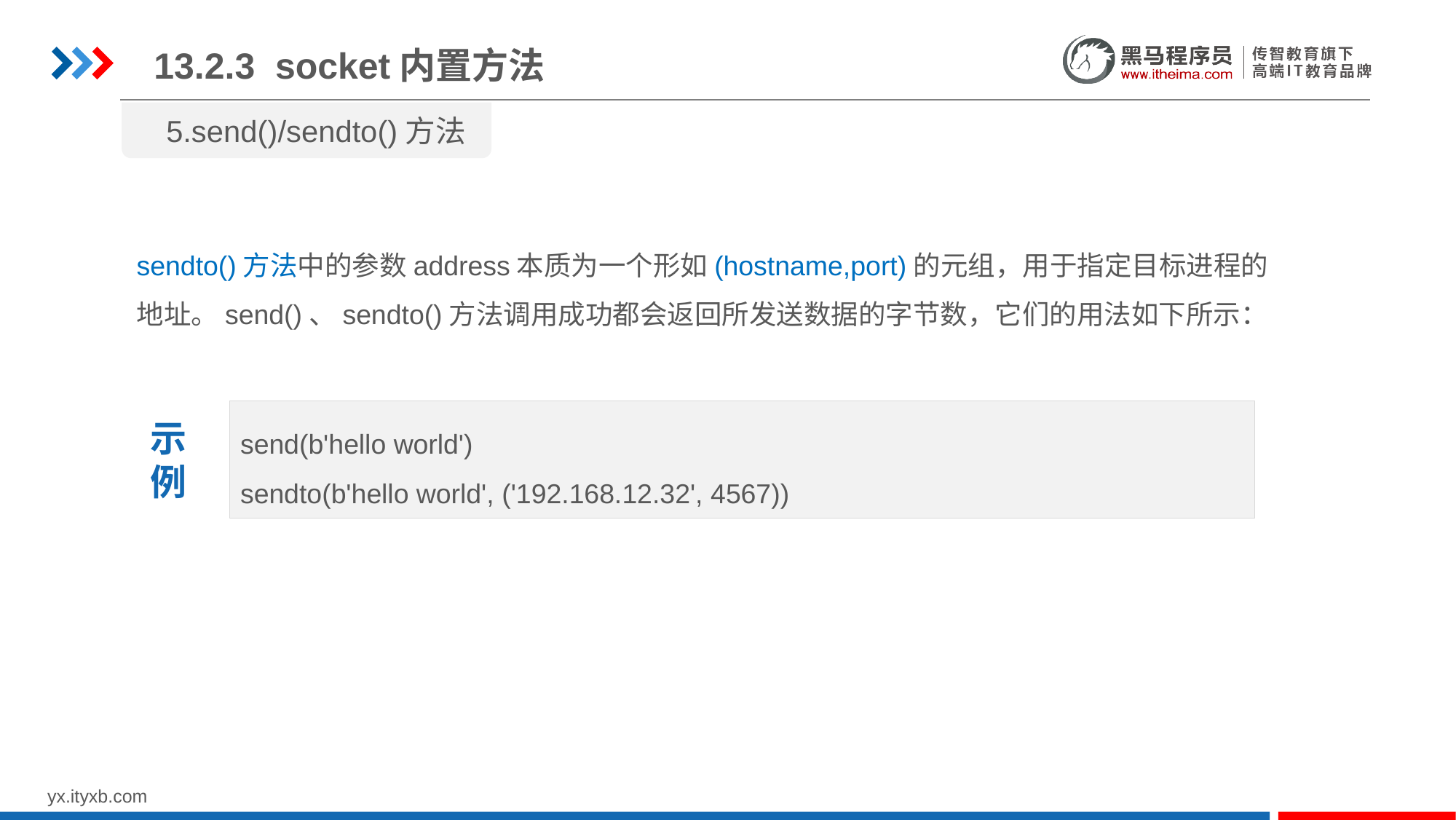

13.2.3  socket内置方法

5.send()/sendto()方法
sendto()方法中的参数address本质为一个形如(hostname,port)的元组，用于指定目标进程的地址。send()、sendto()方法调用成功都会返回所发送数据的字节数，它们的用法如下所示：
send(b'hello world')
sendto(b'hello world', ('192.168.12.32', 4567))
示
例